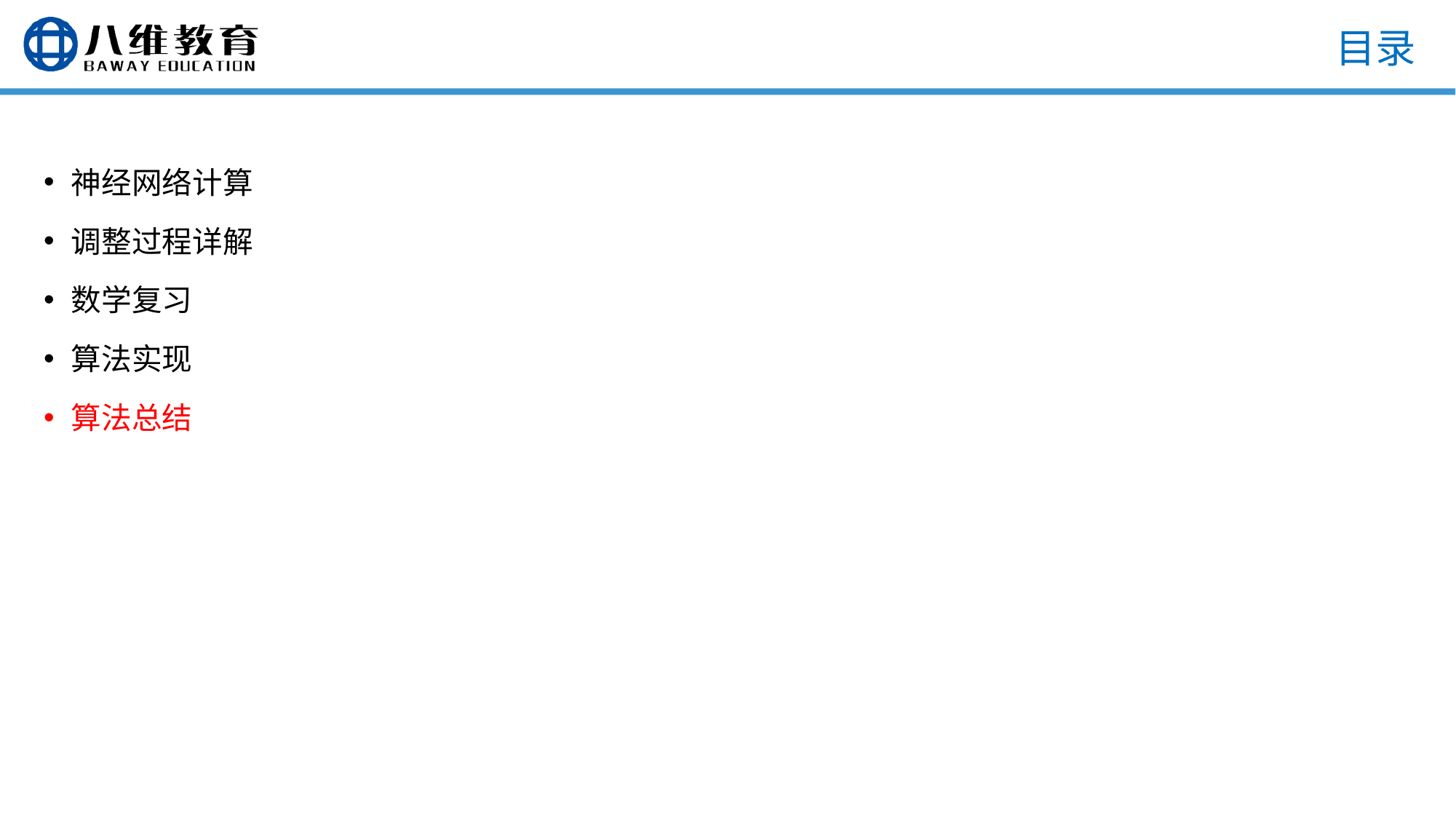

# 目录
神经网络计算
调整过程详解
数学复习
算法实现
算法总结